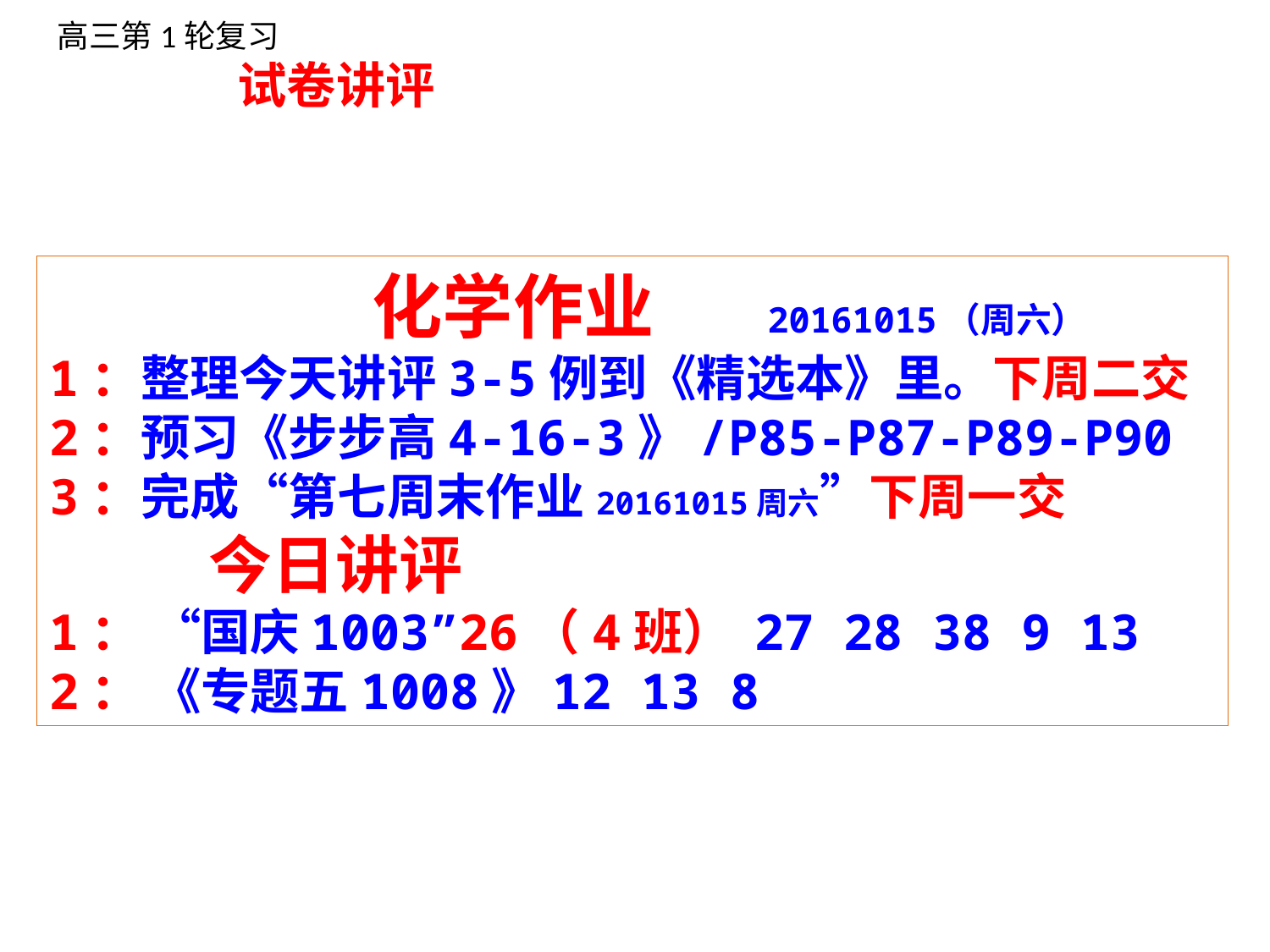

高三第1轮复习
               试卷讲评
                   化学作业      20161015（周六）
1：整理今天讲评3-5例到《精选本》里。下周二交
2：预习《步步高4-16-3》/P85-P87-P89-P90
3：完成“第七周末作业20161015周六”下周一交
          今日讲评
1： “国庆1003”26（4班） 27 28 38 9 13
2： 《专题五1008》12 13 8